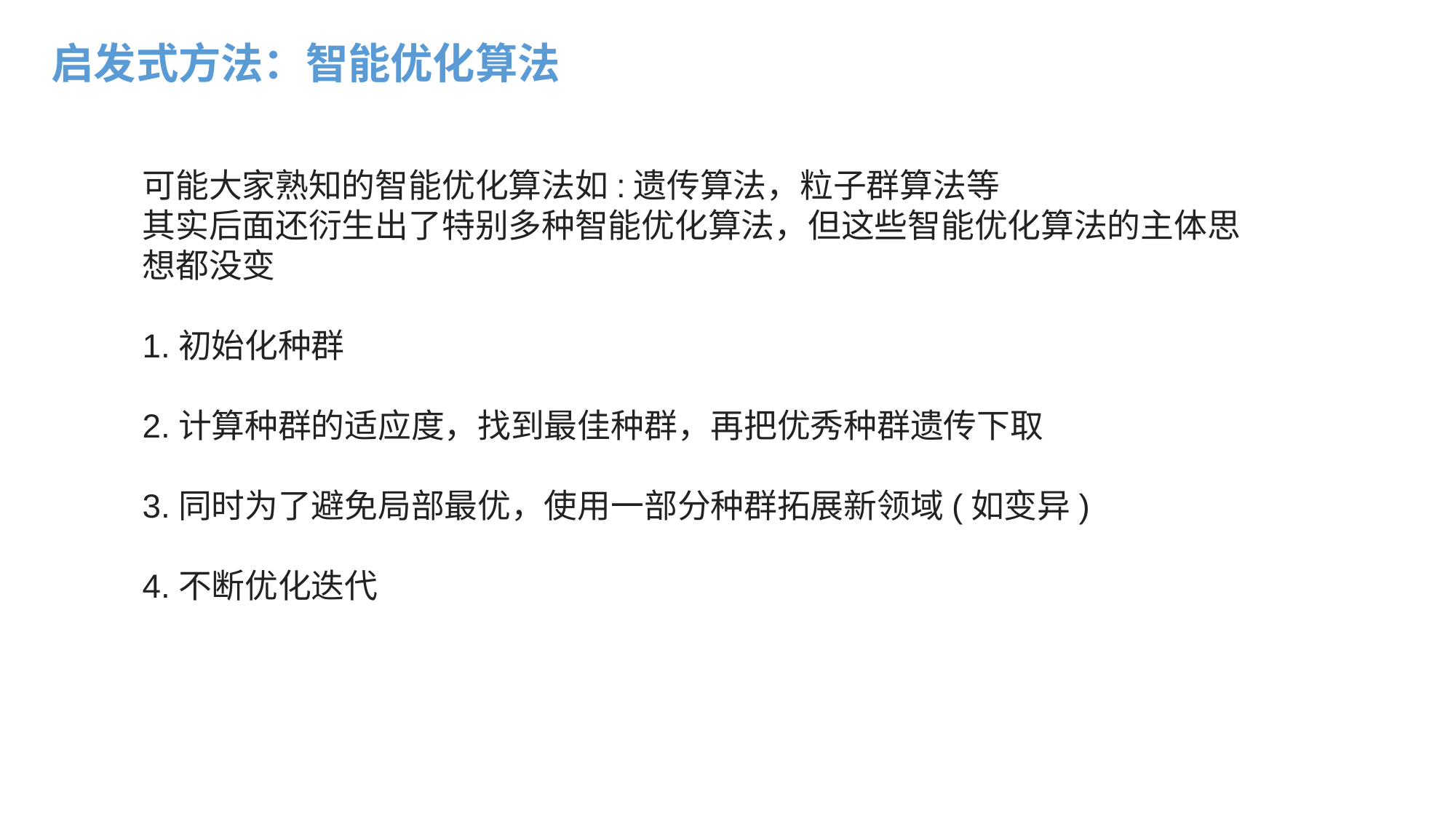

启发式方法：智能优化算法
可能大家熟知的智能优化算法如:遗传算法，粒子群算法等
其实后面还衍生出了特别多种智能优化算法，但这些智能优化算法的主体思想都没变

1.初始化种群

2.计算种群的适应度，找到最佳种群，再把优秀种群遗传下取

3.同时为了避免局部最优，使用一部分种群拓展新领域(如变异)

4.不断优化迭代